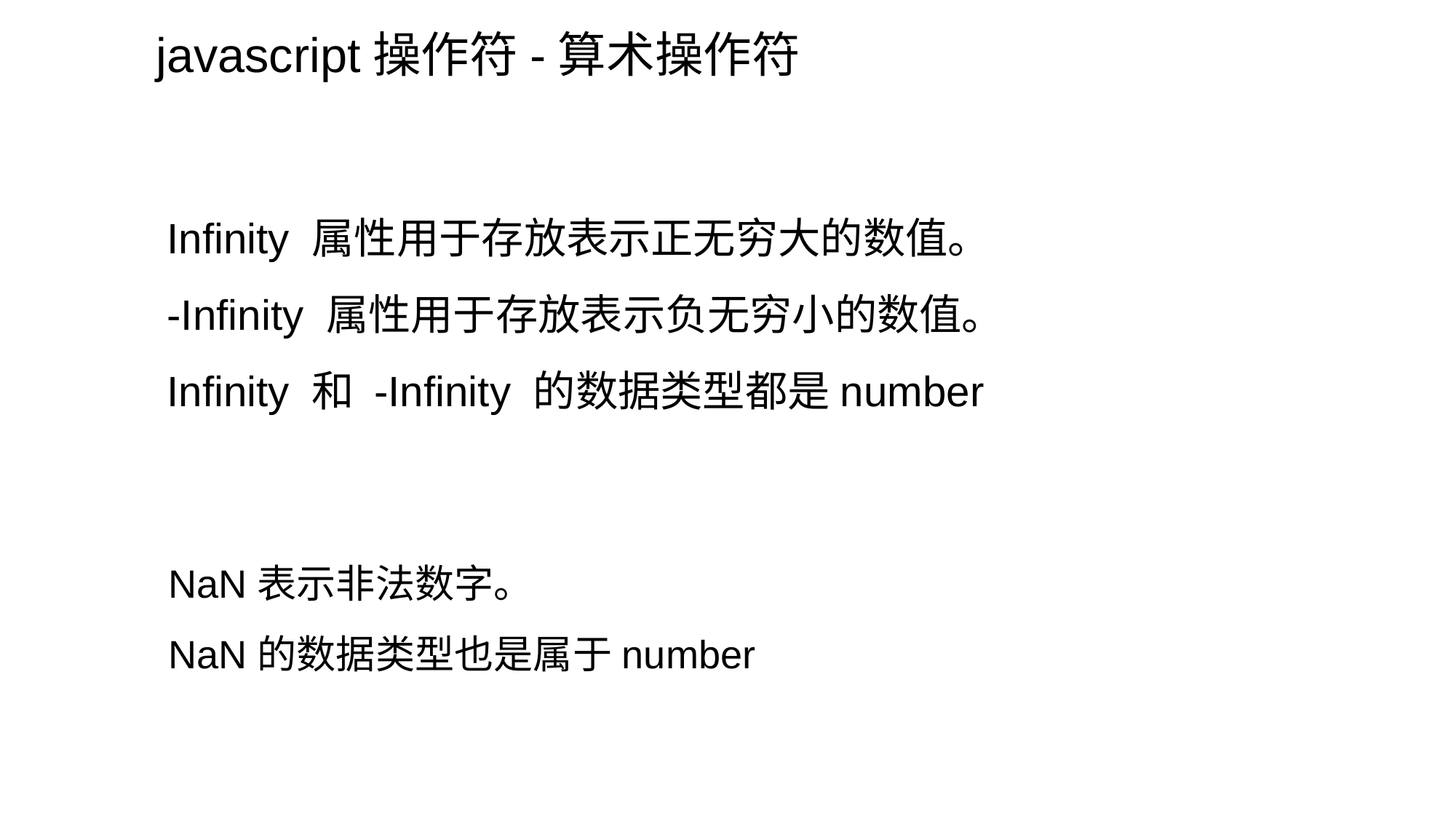

javascript操作符-算术操作符
Infinity 属性用于存放表示正无穷大的数值。
-Infinity 属性用于存放表示负无穷小的数值。
Infinity 和 -Infinity 的数据类型都是number
NaN表示非法数字。
NaN的数据类型也是属于number